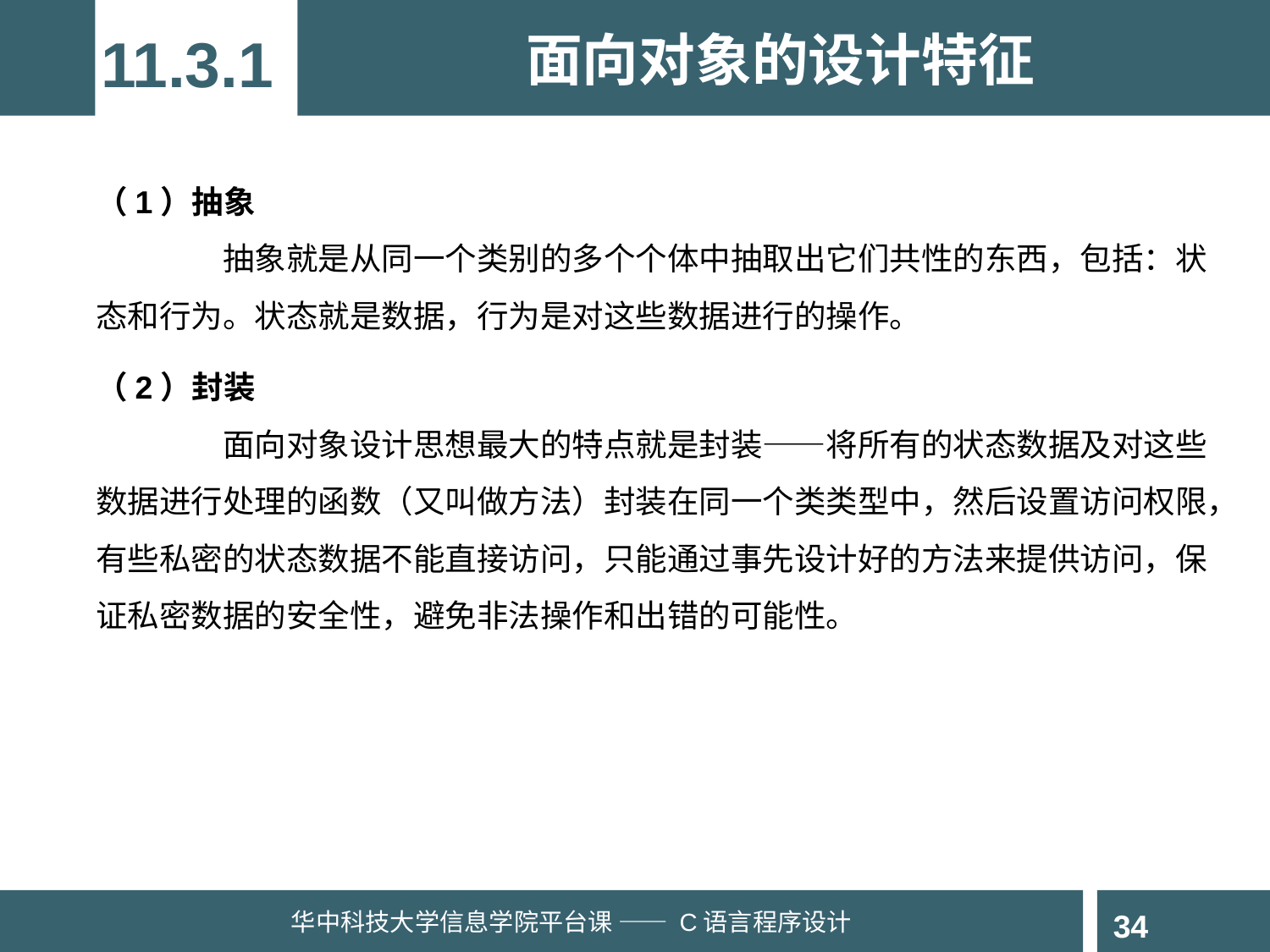

11.3.1
面向对象的设计特征
（1）抽象
	抽象就是从同一个类别的多个个体中抽取出它们共性的东西，包括：状态和行为。状态就是数据，行为是对这些数据进行的操作。
（2）封装
	面向对象设计思想最大的特点就是封装——将所有的状态数据及对这些数据进行处理的函数（又叫做方法）封装在同一个类类型中，然后设置访问权限，有些私密的状态数据不能直接访问，只能通过事先设计好的方法来提供访问，保证私密数据的安全性，避免非法操作和出错的可能性。